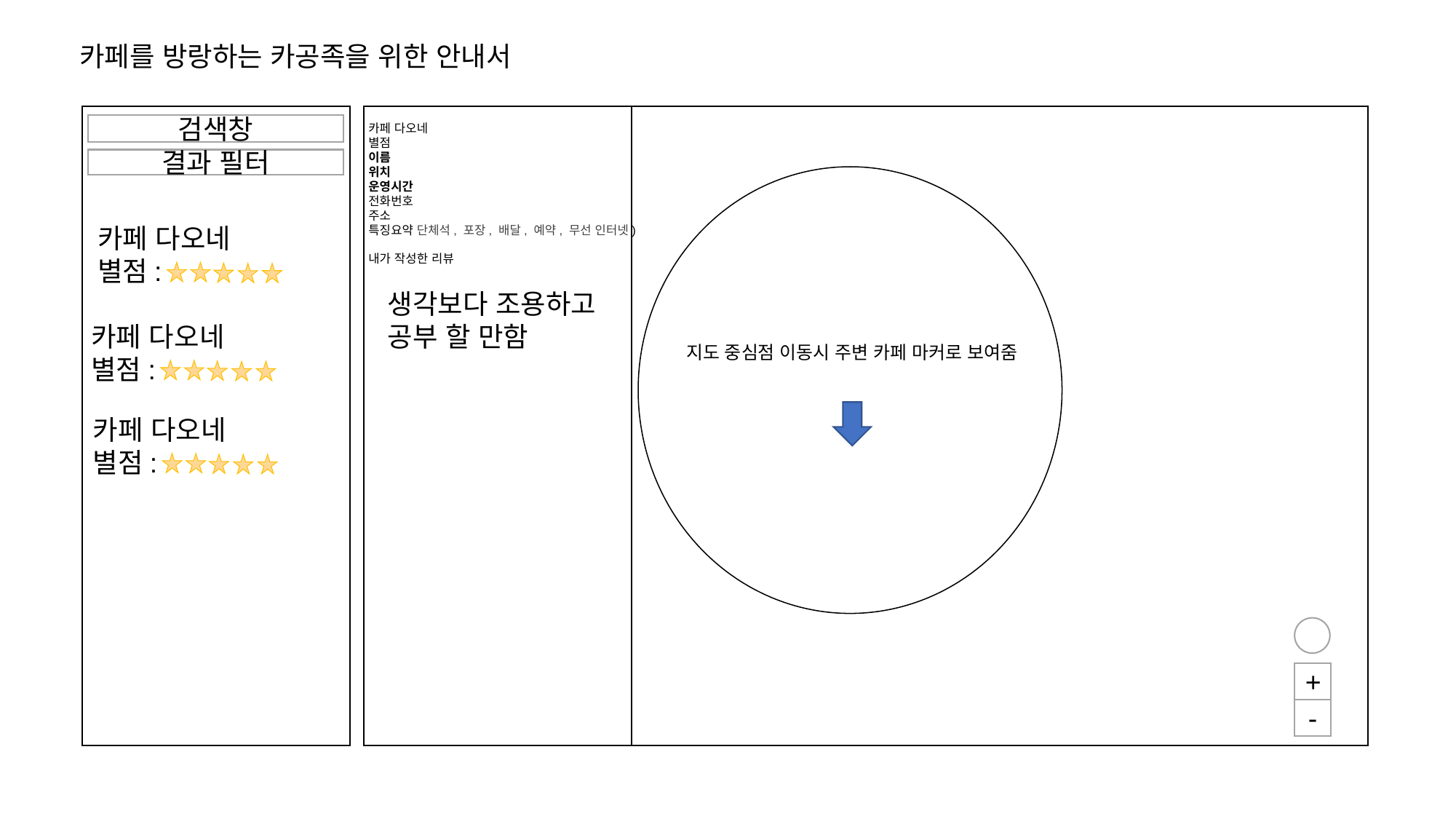

카페를 방랑하는 카공족을 위한 안내서

검색창
카페 다오네
별점
이름
위치
운영시간
전화번호
주소
특징요약 단체석, 포장, 배달, 예약, 무선 인터넷)

내가 작성한 리뷰

결과 필터

카페 다오네
별점:

생각보다 조용하고 공부 할 만함
카페 다오네
별점:

지도 중심점 이동시 주변 카페 마커로 보여줌

카페 다오네
별점:

+
-